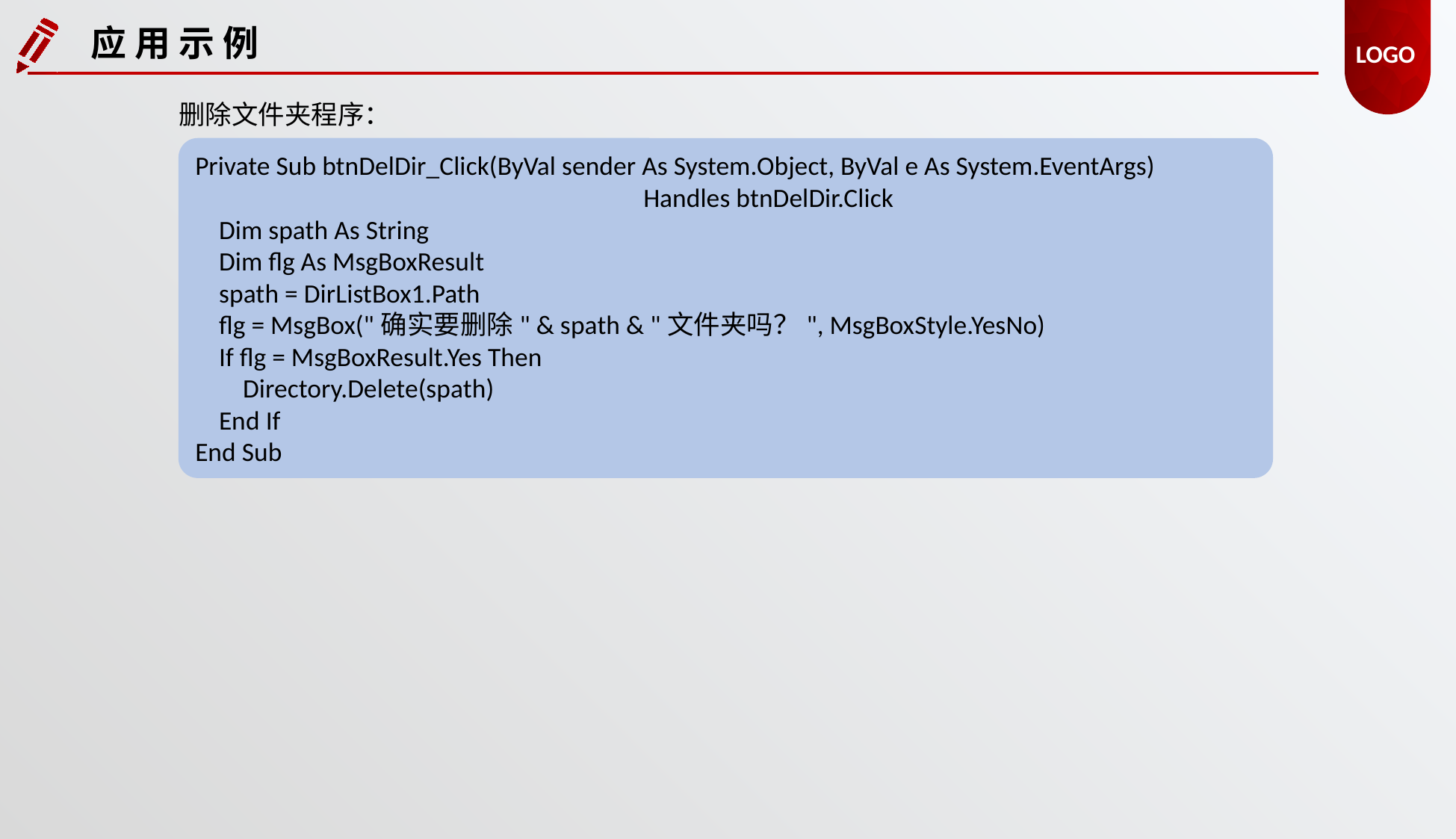

应 用 示 例
删除文件夹程序：
Private Sub btnDelDir_Click(ByVal sender As System.Object, ByVal e As System.EventArgs)
				Handles btnDelDir.Click
    Dim spath As String
    Dim flg As MsgBoxResult
    spath = DirListBox1.Path
    flg = MsgBox("确实要删除" & spath & "文件夹吗？", MsgBoxStyle.YesNo)
    If flg = MsgBoxResult.Yes Then
        Directory.Delete(spath)
    End If
End Sub